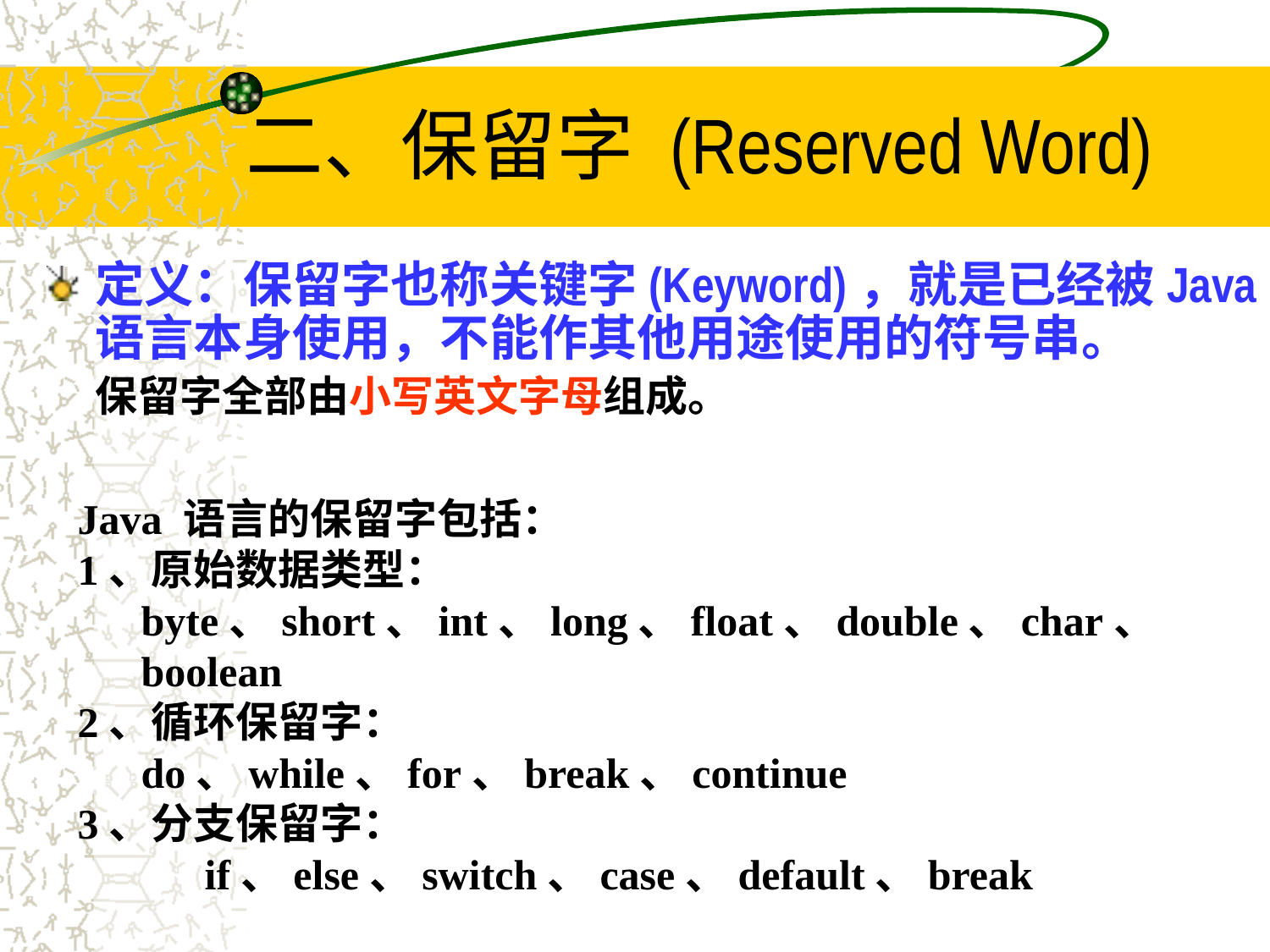

# 二、保留字 (Reserved Word)
定义：保留字也称关键字(Keyword)，就是已经被Java语言本身使用，不能作其他用途使用的符号串。
	保留字全部由小写英文字母组成。
Java 语言的保留字包括：
1、原始数据类型：
byte、short、int、long、float、double、char、boolean
2、循环保留字：
      do、while、for、break、continue
3、分支保留字：
      if、else、switch、case、default、break
4